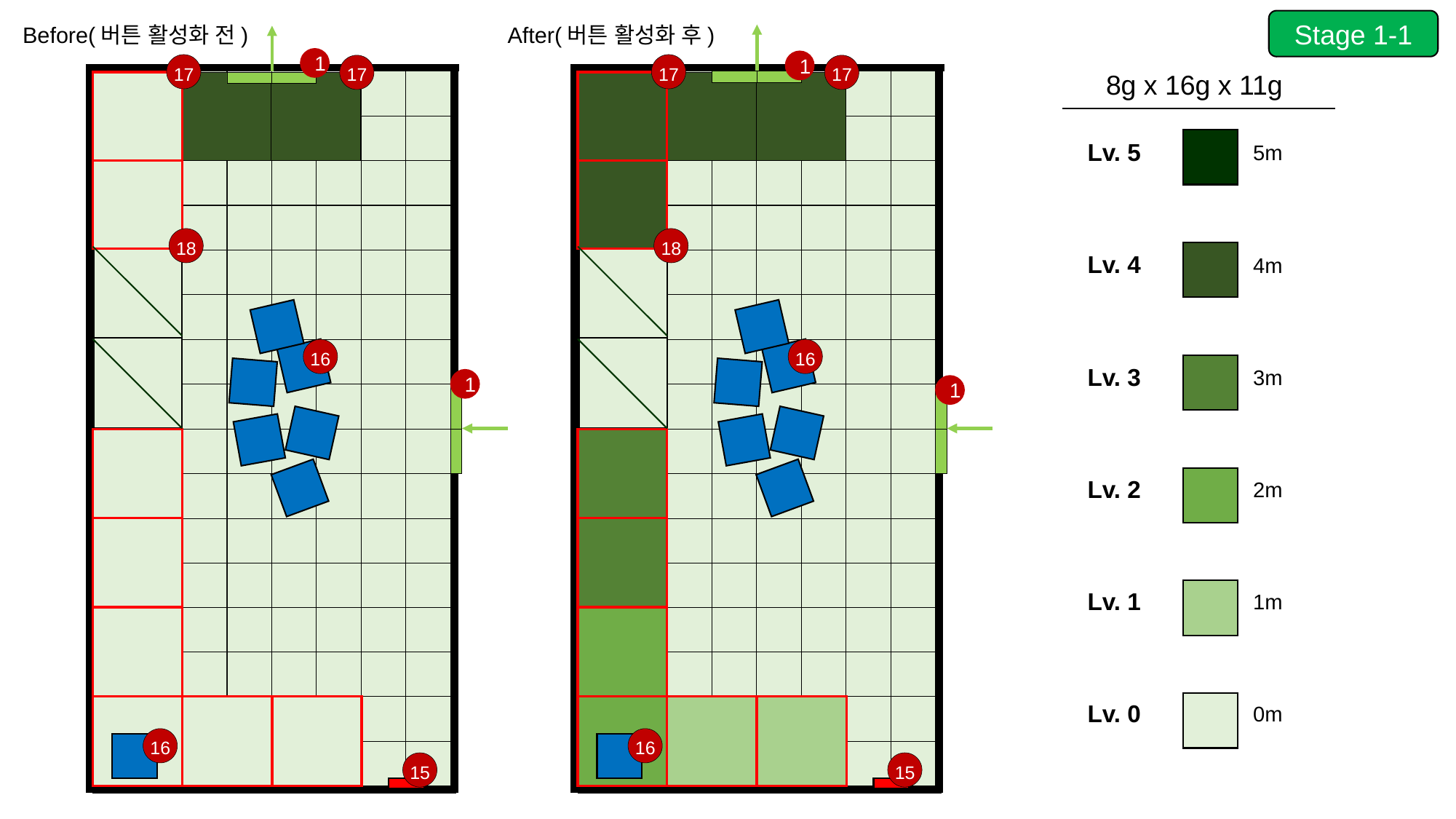

Stage 1-1
Before(버튼 활성화 전)
After(버튼 활성화 후)

1
17

17

17

17

1
8g x 16g x 11g

Lv. 5
5m
Lv. 4
4m
Lv. 3
3m
Lv. 2
2m
Lv. 1
1m
Lv. 0
0m

18

18

16

16

1
1

16

16

15

15